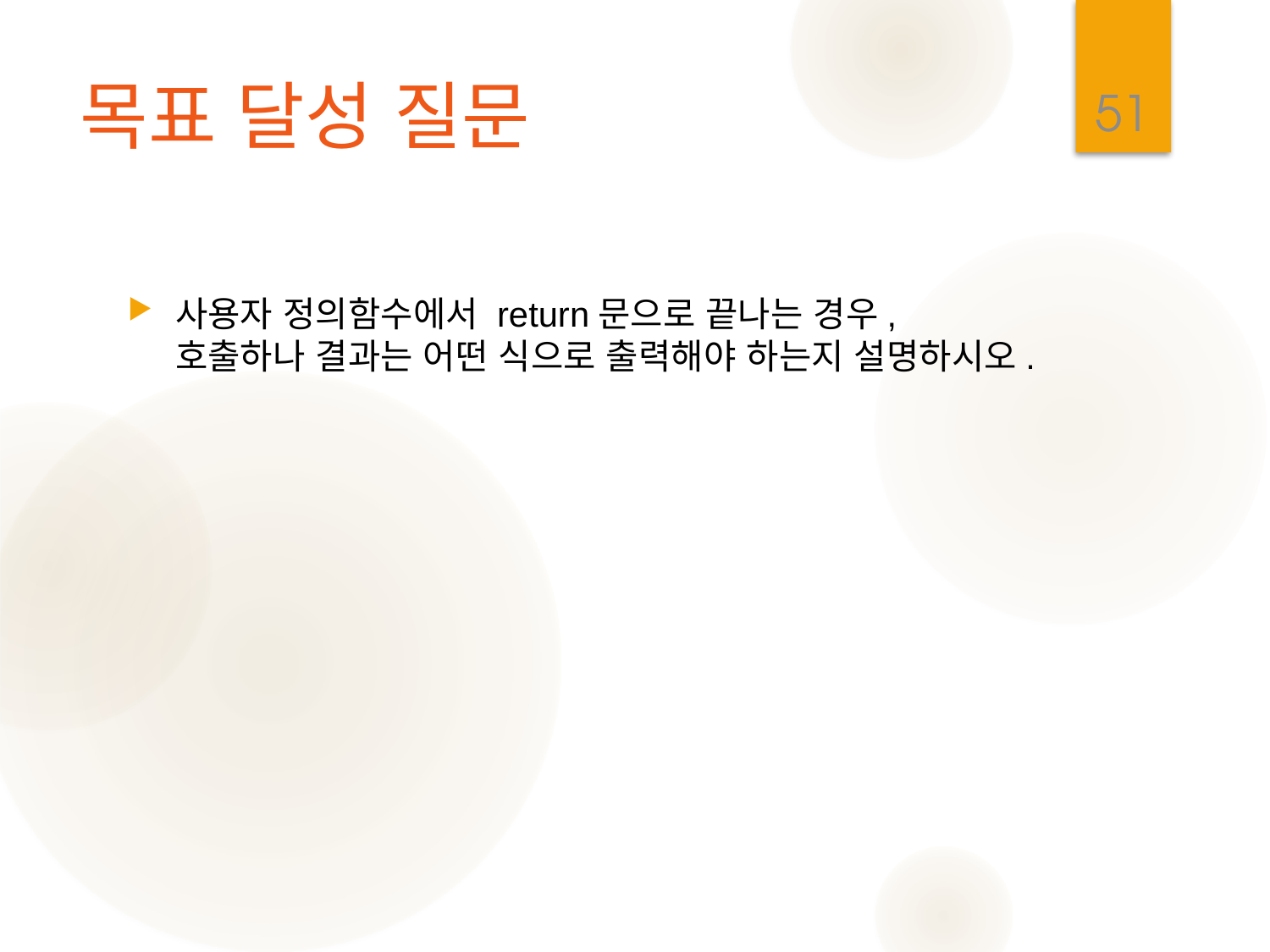

51
# 목표 달성 질문
사용자 정의함수에서 return문으로 끝나는 경우, 호출하나 결과는 어떤 식으로 출력해야 하는지 설명하시오.